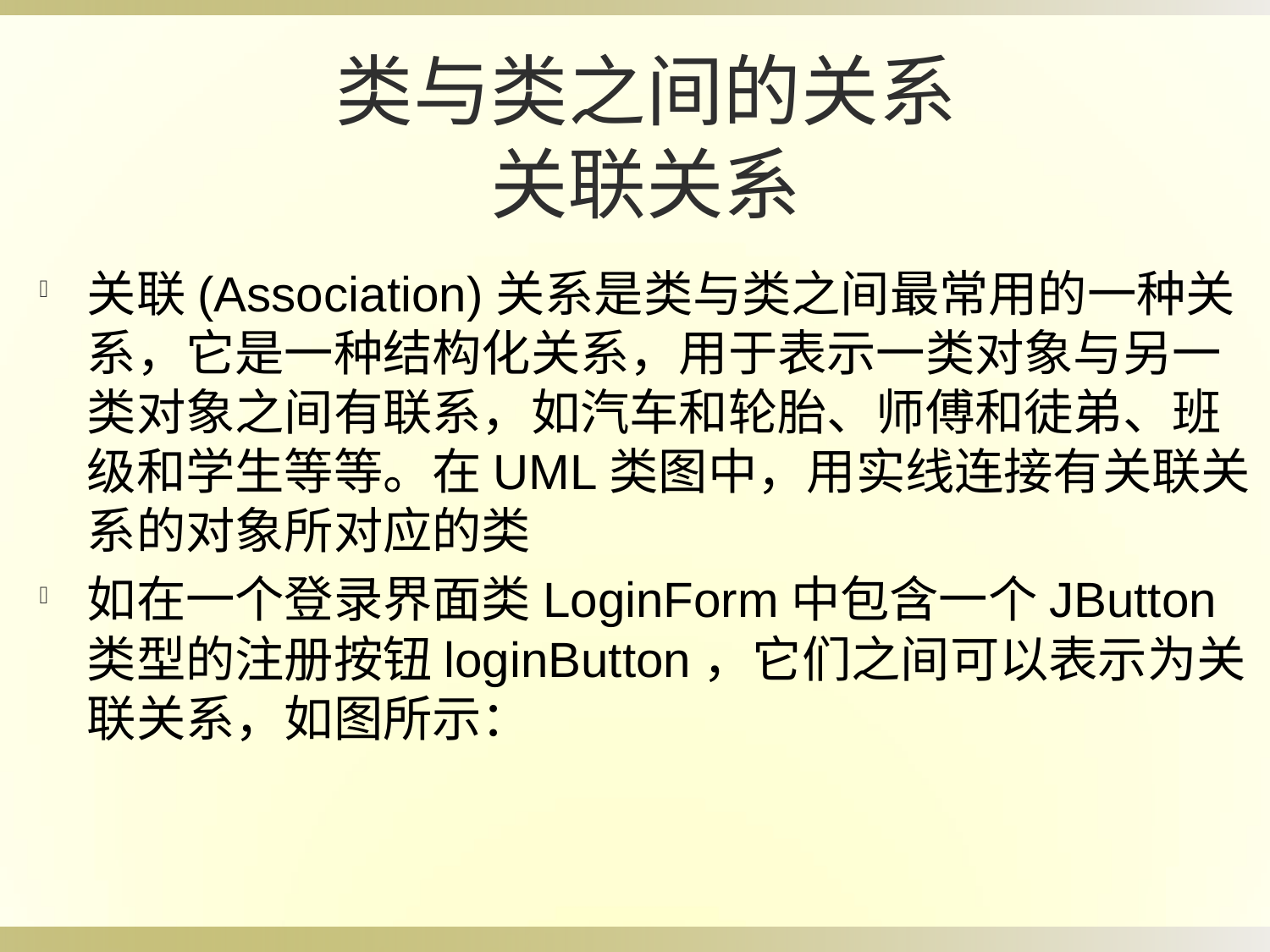

类与类之间的关系
关联关系
关联(Association)关系是类与类之间最常用的一种关系，它是一种结构化关系，用于表示一类对象与另一类对象之间有联系，如汽车和轮胎、师傅和徒弟、班级和学生等等。在UML类图中，用实线连接有关联关系的对象所对应的类
如在一个登录界面类LoginForm中包含一个JButton类型的注册按钮loginButton，它们之间可以表示为关联关系，如图所示：